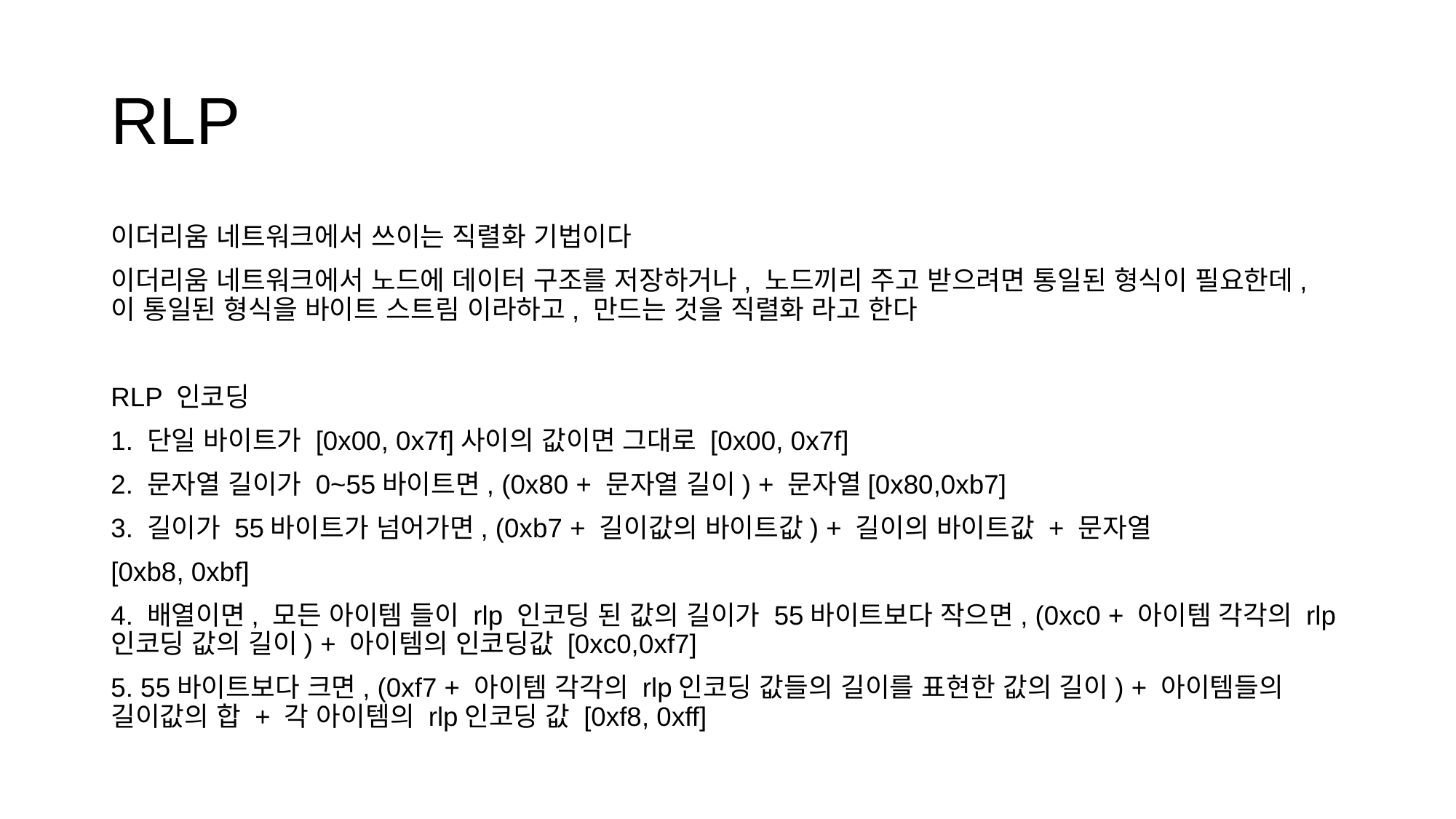

# RLP
이더리움 네트워크에서 쓰이는 직렬화 기법이다
이더리움 네트워크에서 노드에 데이터 구조를 저장하거나, 노드끼리 주고 받으려면 통일된 형식이 필요한데, 이 통일된 형식을 바이트 스트림 이라하고, 만드는 것을 직렬화 라고 한다

RLP 인코딩
1. 단일 바이트가 [0x00, 0x7f]사이의 값이면 그대로 [0x00, 0x7f]
2. 문자열 길이가 0~55바이트면, (0x80 + 문자열 길이) + 문자열[0x80,0xb7]
3. 길이가 55바이트가 넘어가면, (0xb7 + 길이값의 바이트값) + 길이의 바이트값 + 문자열
[0xb8, 0xbf]
4. 배열이면, 모든 아이템 들이 rlp 인코딩 된 값의 길이가 55바이트보다 작으면, (0xc0 + 아이템 각각의 rlp인코딩 값의 길이) + 아이템의 인코딩값 [0xc0,0xf7]
5. 55바이트보다 크면, (0xf7 + 아이템 각각의 rlp인코딩 값들의 길이를 표현한 값의 길이) + 아이템들의 길이값의 합 + 각 아이템의 rlp인코딩 값 [0xf8, 0xff]